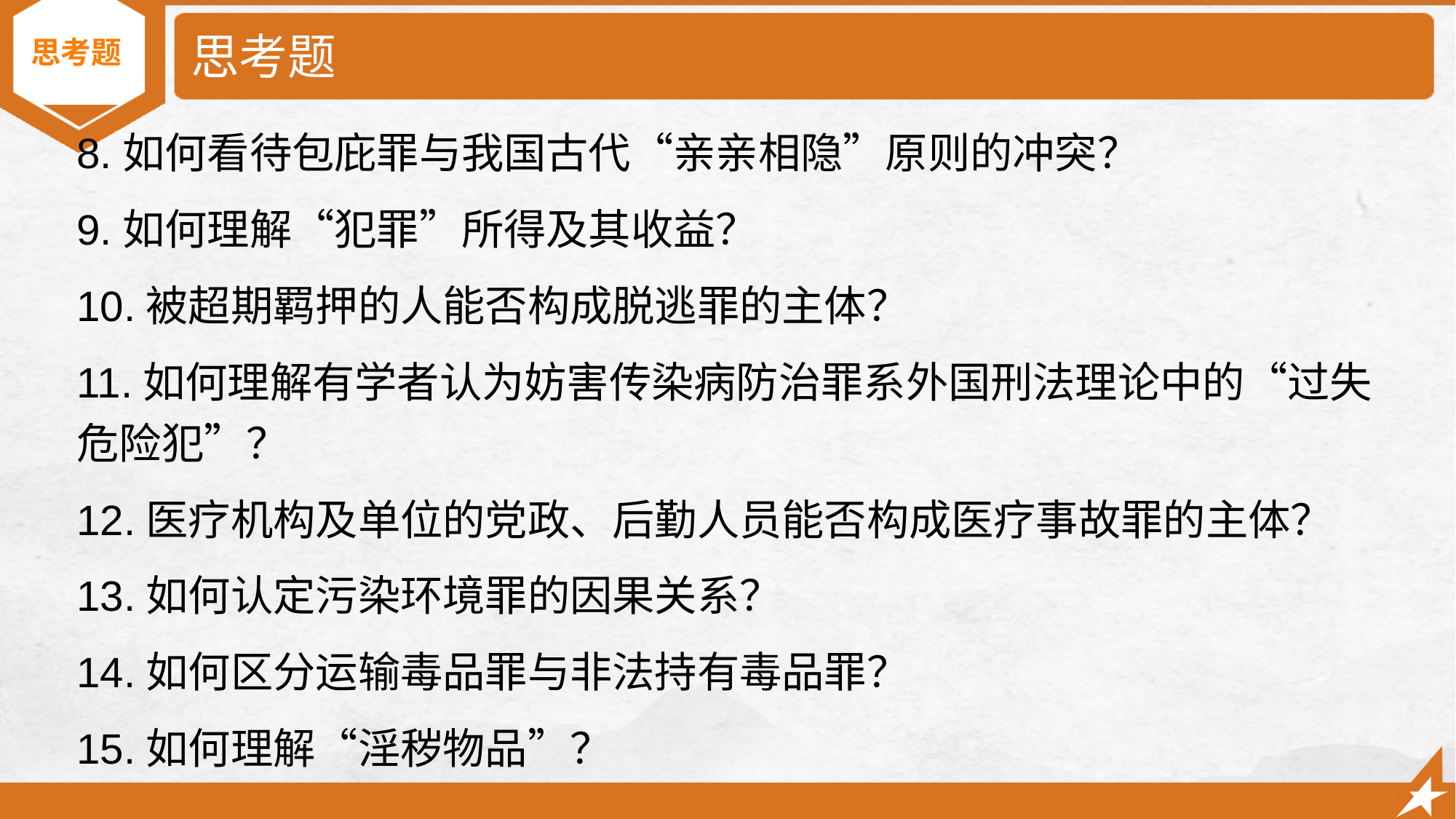

# 思考题
  思考题

8.如何看待包庇罪与我国古代“亲亲相隐”原则的冲突？
9.如何理解“犯罪”所得及其收益？
10.被超期羁押的人能否构成脱逃罪的主体？
11.如何理解有学者认为妨害传染病防治罪系外国刑法理论中的“过失危险犯”？
12.医疗机构及单位的党政、后勤人员能否构成医疗事故罪的主体？
13.如何认定污染环境罪的因果关系？
14.如何区分运输毒品罪与非法持有毒品罪？
15.如何理解“淫秽物品”？